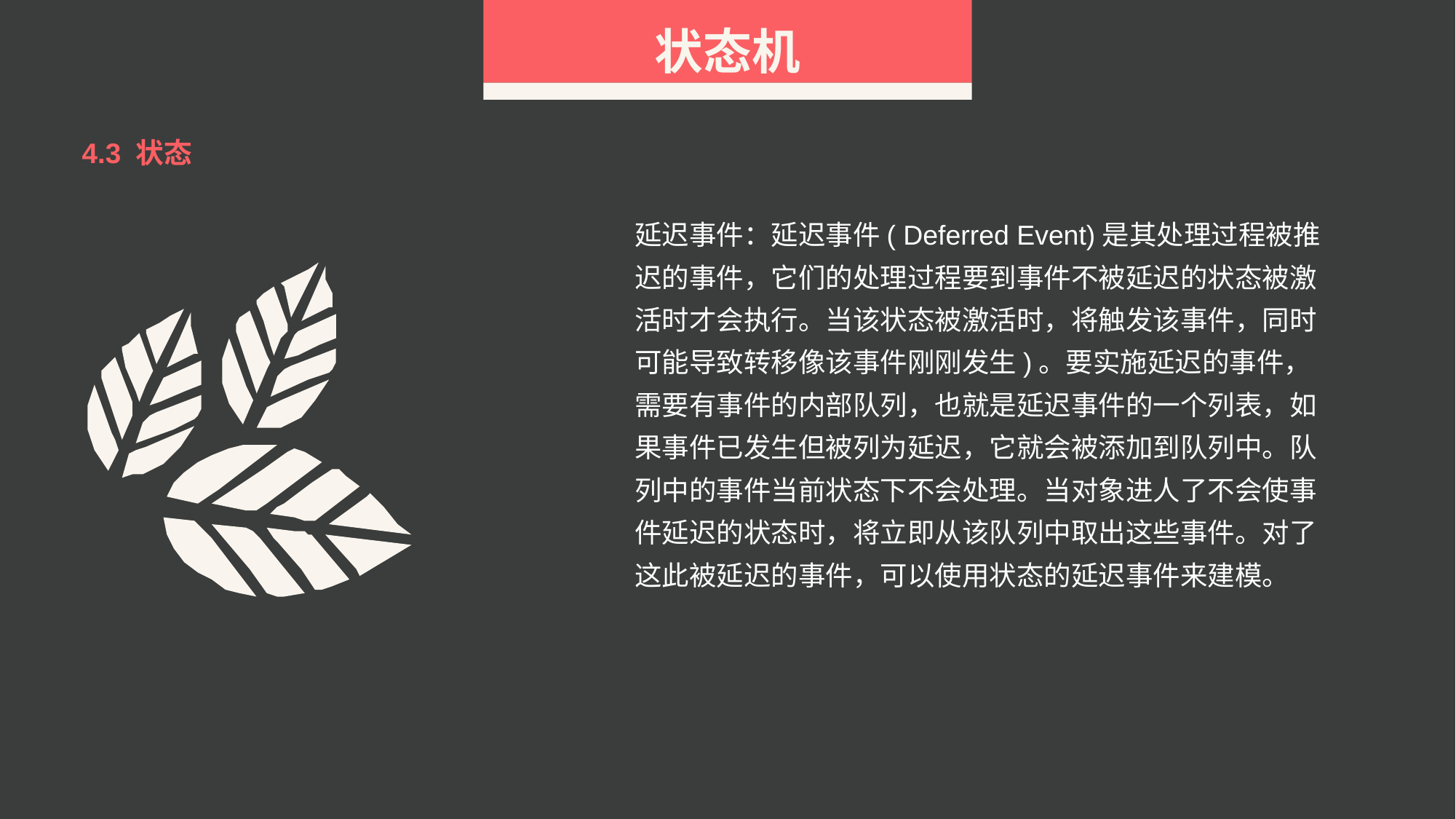

状态机
4.3 状态
延迟事件：延迟事件( Deferred Event)是其处理过程被推迟的事件，它们的处理过程要到事件不被延迟的状态被激活时才会执行。当该状态被激活时，将触发该事件，同时可能导致转移像该事件刚刚发生)。要实施延迟的事件，需要有事件的内部队列，也就是延迟事件的一个列表，如果事件已发生但被列为延迟，它就会被添加到队列中。队列中的事件当前状态下不会处理。当对象进人了不会使事件延迟的状态时，将立即从该队列中取出这些事件。对了这此被延迟的事件，可以使用状态的延迟事件来建模。